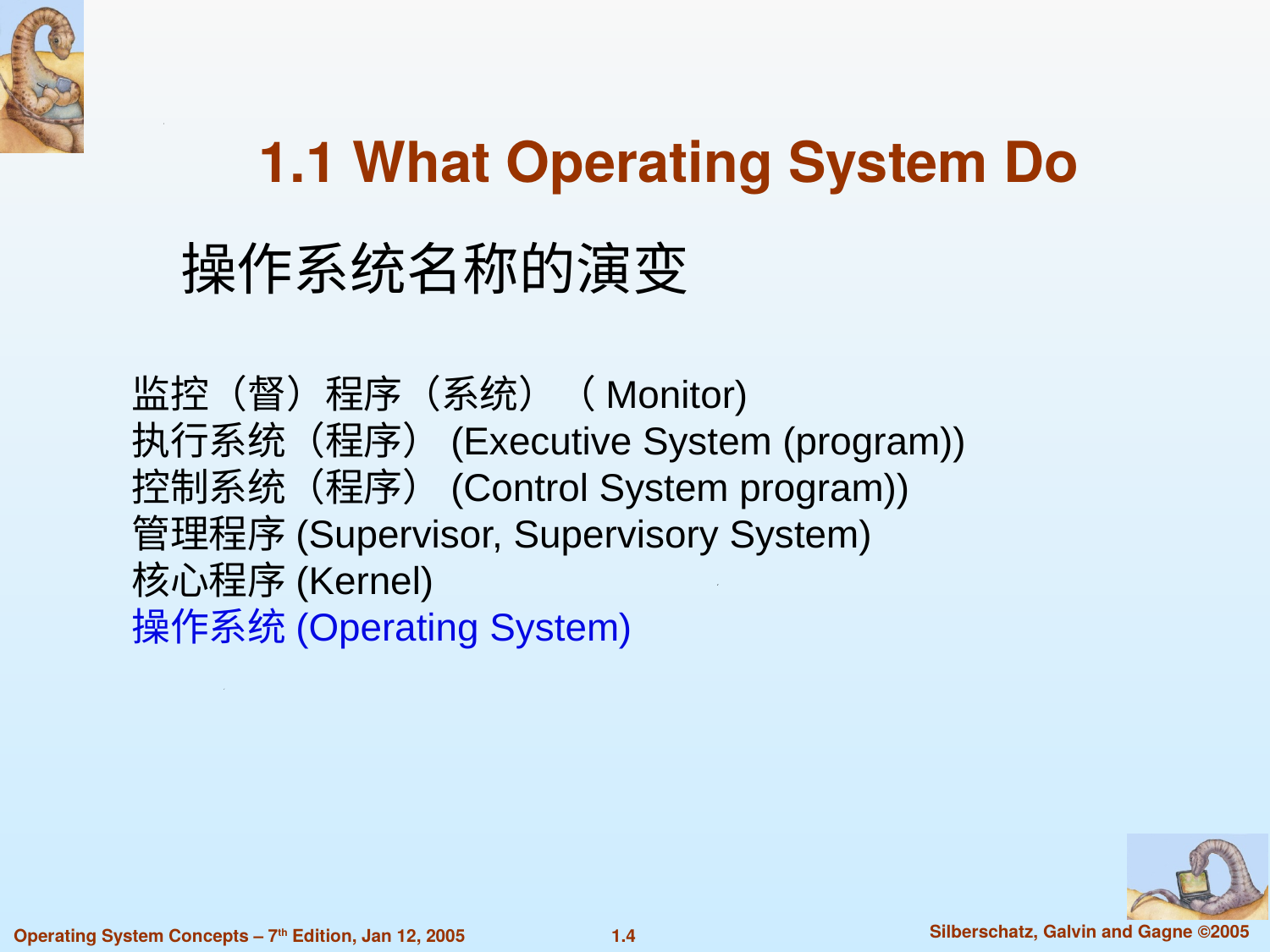

1.1 What Operating System Do
操作系统名称的演变
监控（督）程序（系统）（Monitor)
执行系统（程序）(Executive System (program))
控制系统（程序）(Control System program))
管理程序(Supervisor, Supervisory System)
核心程序(Kernel)
操作系统(Operating System)